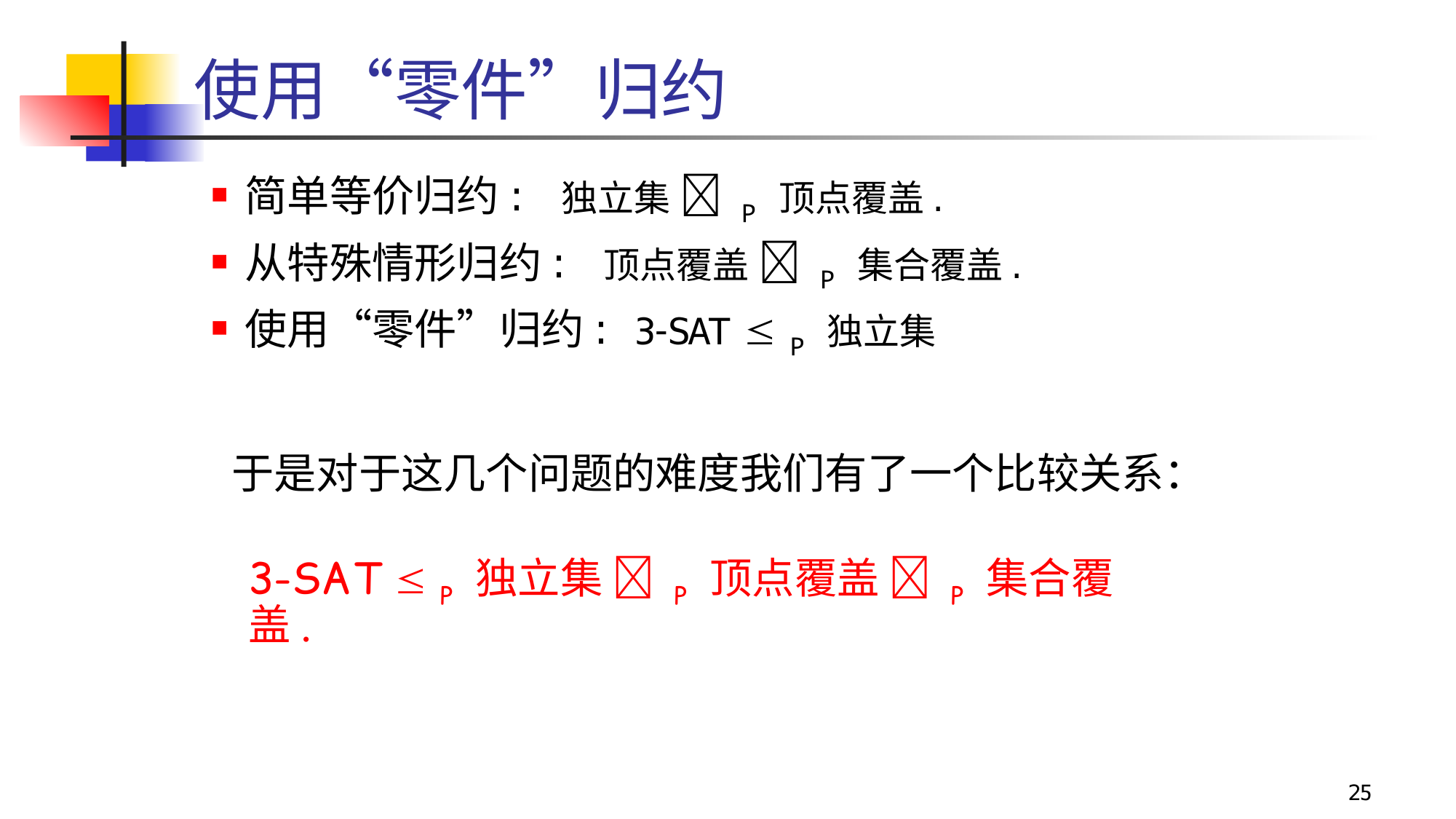

# 使用“零件”归约
简单等价归约:  独立集 ≡ P 顶点覆盖.
从特殊情形归约:  顶点覆盖 ≤ P 集合覆盖.
使用“零件”归约:  3-SAT ≤ P 独立集

于是对于这几个问题的难度我们有了一个比较关系：

3-SAT ≤ P 独立集 ≤ P 顶点覆盖 ≤ P 集合覆盖.

25